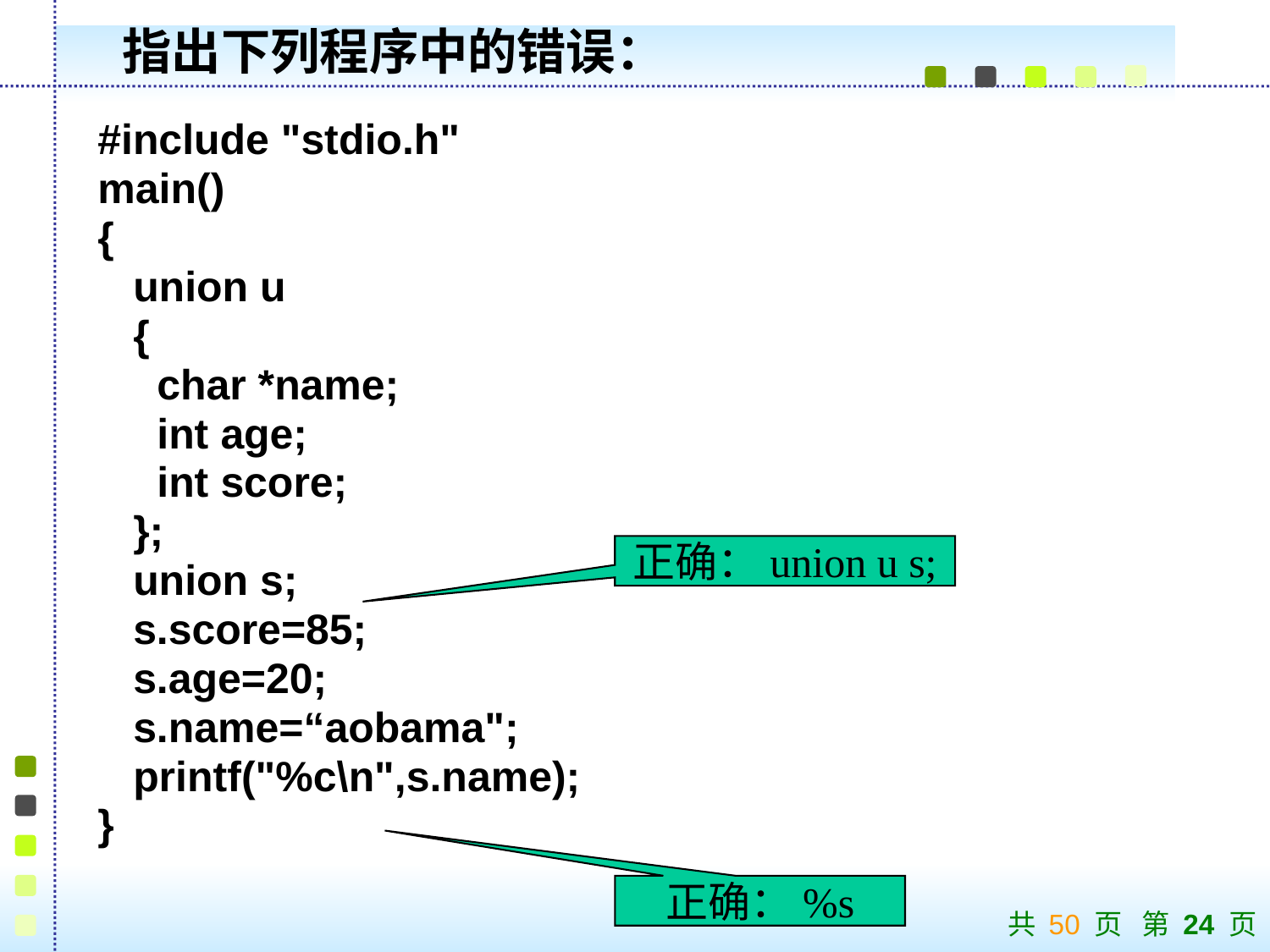

# 指出下列程序中的错误：
#include "stdio.h"
main()
{
   union u
   {
     char *name;
     int age;
     int score;
   };
   union s;
   s.score=85;
   s.age=20;
   s.name=“aobama";
   printf("%c\n",s.name);
}

正确：union u s;
正确：%s
共 50 页   第 24 页